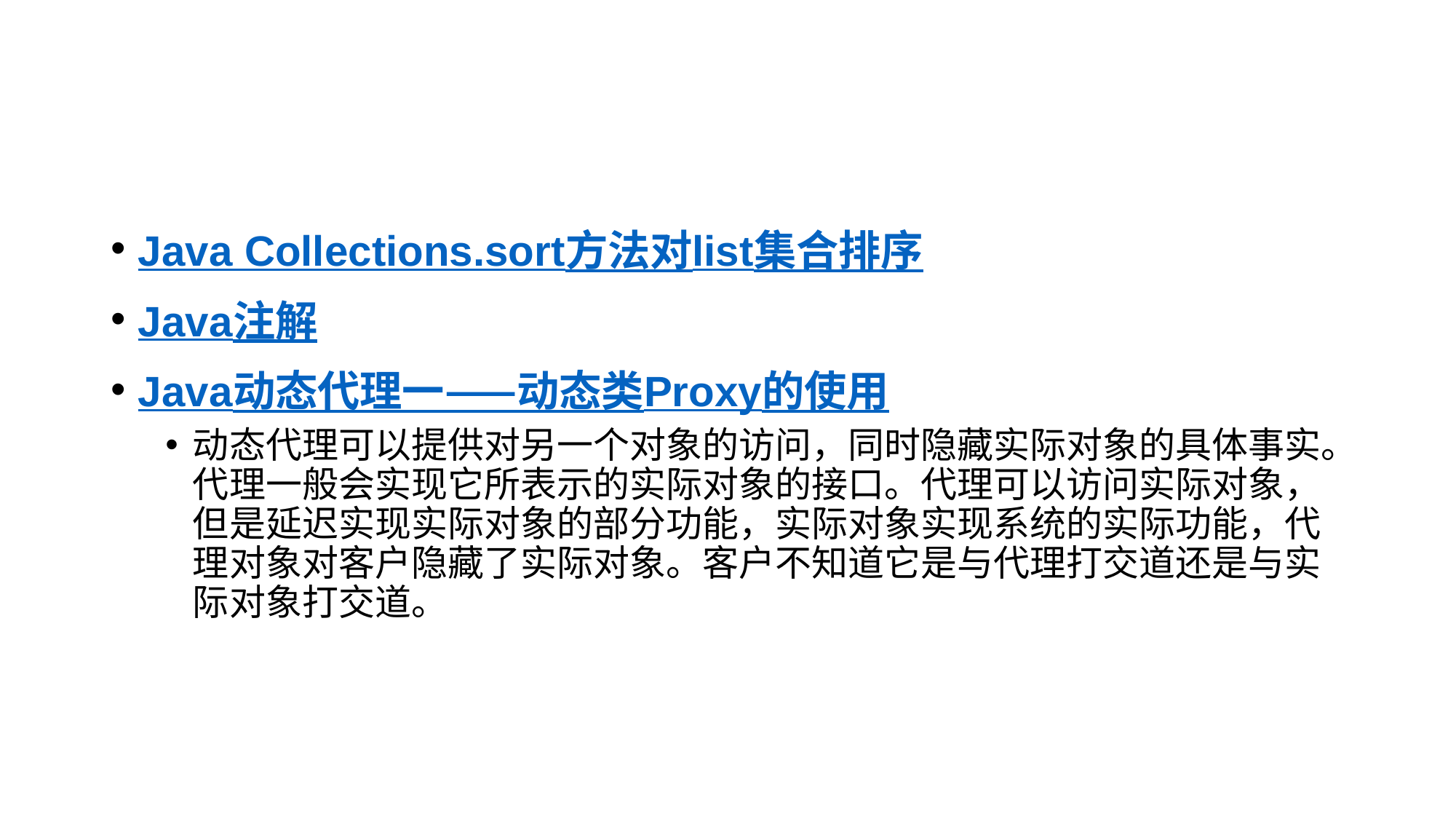

#
Java Collections.sort方法对list集合排序
Java注解
Java动态代理一——动态类Proxy的使用
动态代理可以提供对另一个对象的访问，同时隐藏实际对象的具体事实。代理一般会实现它所表示的实际对象的接口。代理可以访问实际对象，但是延迟实现实际对象的部分功能，实际对象实现系统的实际功能，代理对象对客户隐藏了实际对象。客户不知道它是与代理打交道还是与实际对象打交道。